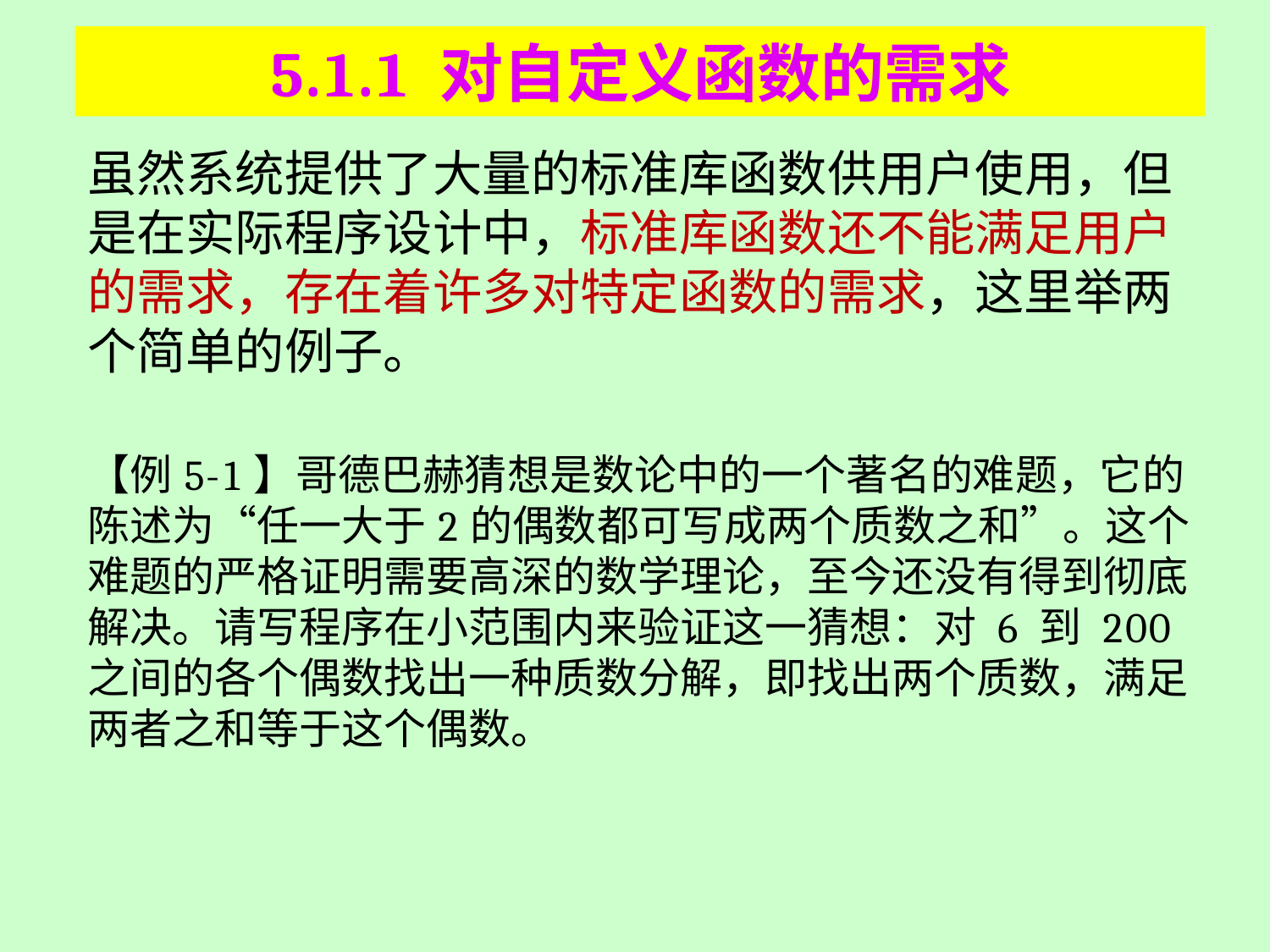

# 5.1.1 对自定义函数的需求
虽然系统提供了大量的标准库函数供用户使用，但是在实际程序设计中，标准库函数还不能满足用户的需求，存在着许多对特定函数的需求，这里举两个简单的例子。

【例5-1】哥德巴赫猜想是数论中的一个著名的难题，它的陈述为“任一大于2的偶数都可写成两个质数之和”。这个难题的严格证明需要高深的数学理论，至今还没有得到彻底解决。请写程序在小范围内来验证这一猜想：对 6 到 200 之间的各个偶数找出一种质数分解，即找出两个质数，满足两者之和等于这个偶数。
7